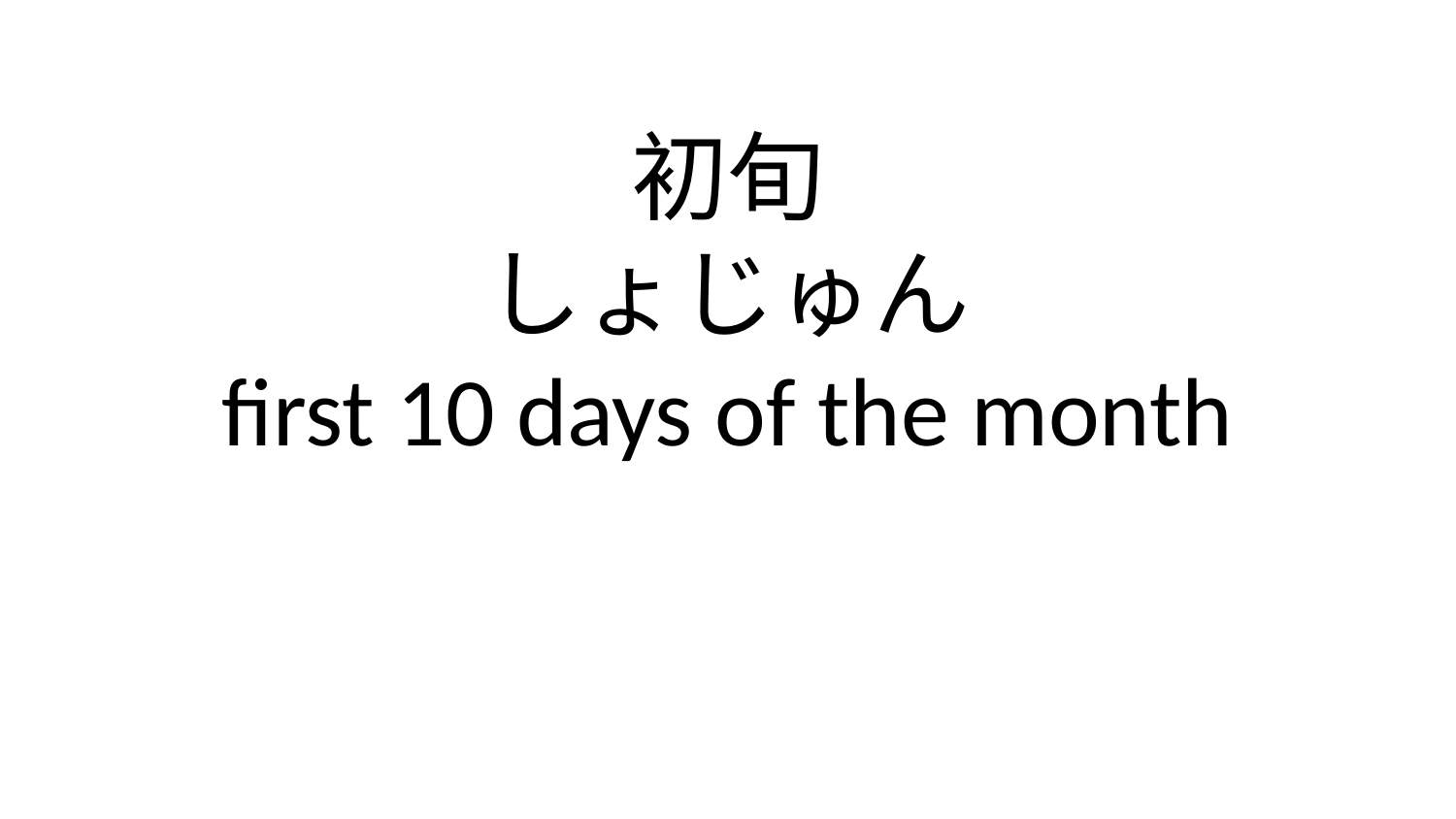

初旬
しょじゅん
first 10 days of the month